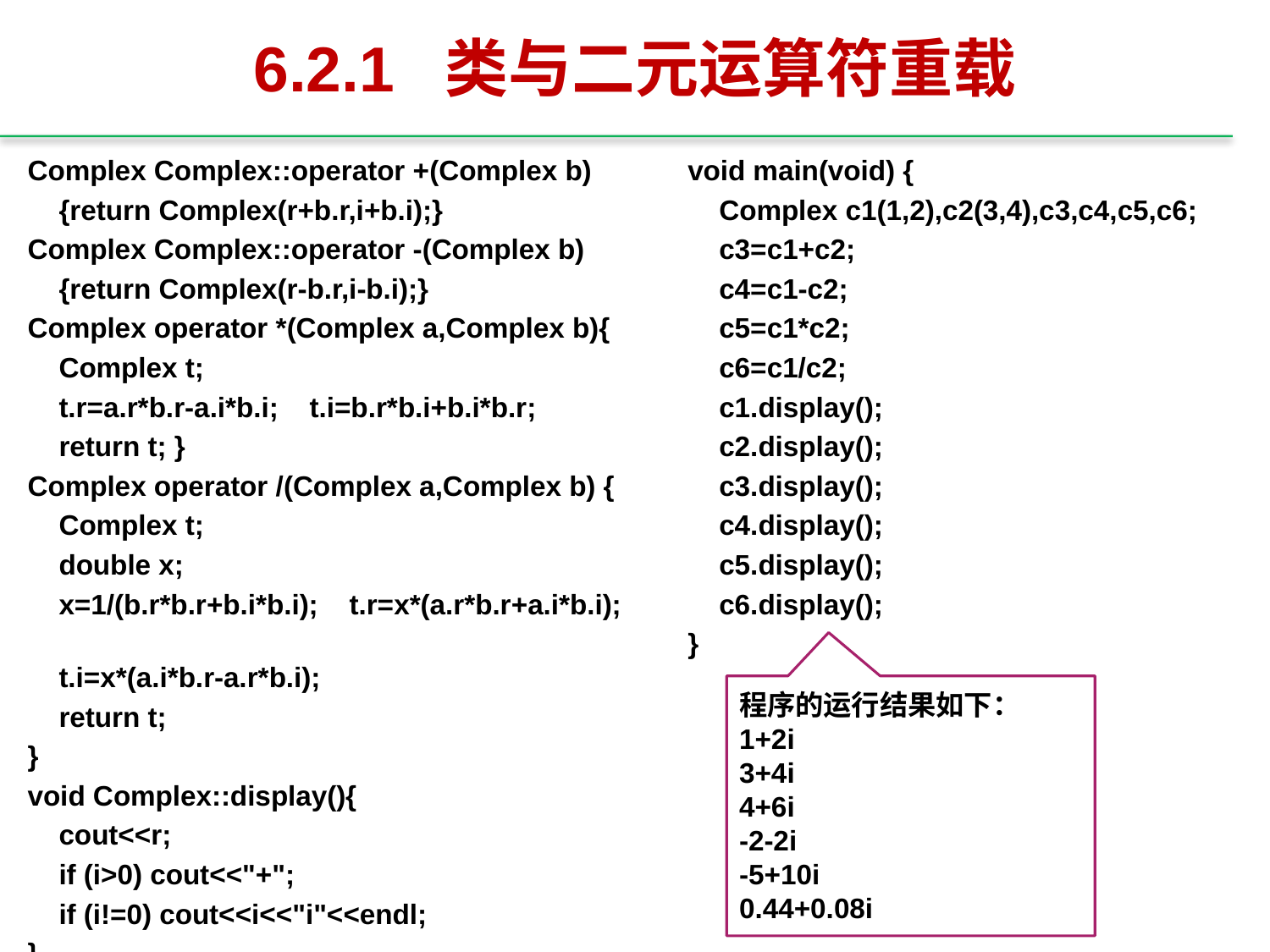

# 6.2.1  类与二元运算符重载
Complex Complex::operator +(Complex b)
    {return Complex(r+b.r,i+b.i);}
Complex Complex::operator -(Complex b)
    {return Complex(r-b.r,i-b.i);}
Complex operator *(Complex a,Complex b){
    Complex t;
    t.r=a.r*b.r-a.i*b.i;    t.i=b.r*b.i+b.i*b.r;
    return t; }
Complex operator /(Complex a,Complex b) {
    Complex t;
    double x;
    x=1/(b.r*b.r+b.i*b.i);    t.r=x*(a.r*b.r+a.i*b.i);
    t.i=x*(a.i*b.r-a.r*b.i);
    return t;
}
void Complex::display(){
    cout<<r;
    if (i>0) cout<<"+";
    if (i!=0) cout<<i<<"i"<<endl;
}

void main(void) {
    Complex c1(1,2),c2(3,4),c3,c4,c5,c6;
    c3=c1+c2;
    c4=c1-c2;
    c5=c1*c2;
    c6=c1/c2;
    c1.display();
    c2.display();
    c3.display();
    c4.display();
    c5.display();
    c6.display();
}

程序的运行结果如下：
1+2i
3+4i
4+6i
-2-2i
-5+10i
0.44+0.08i